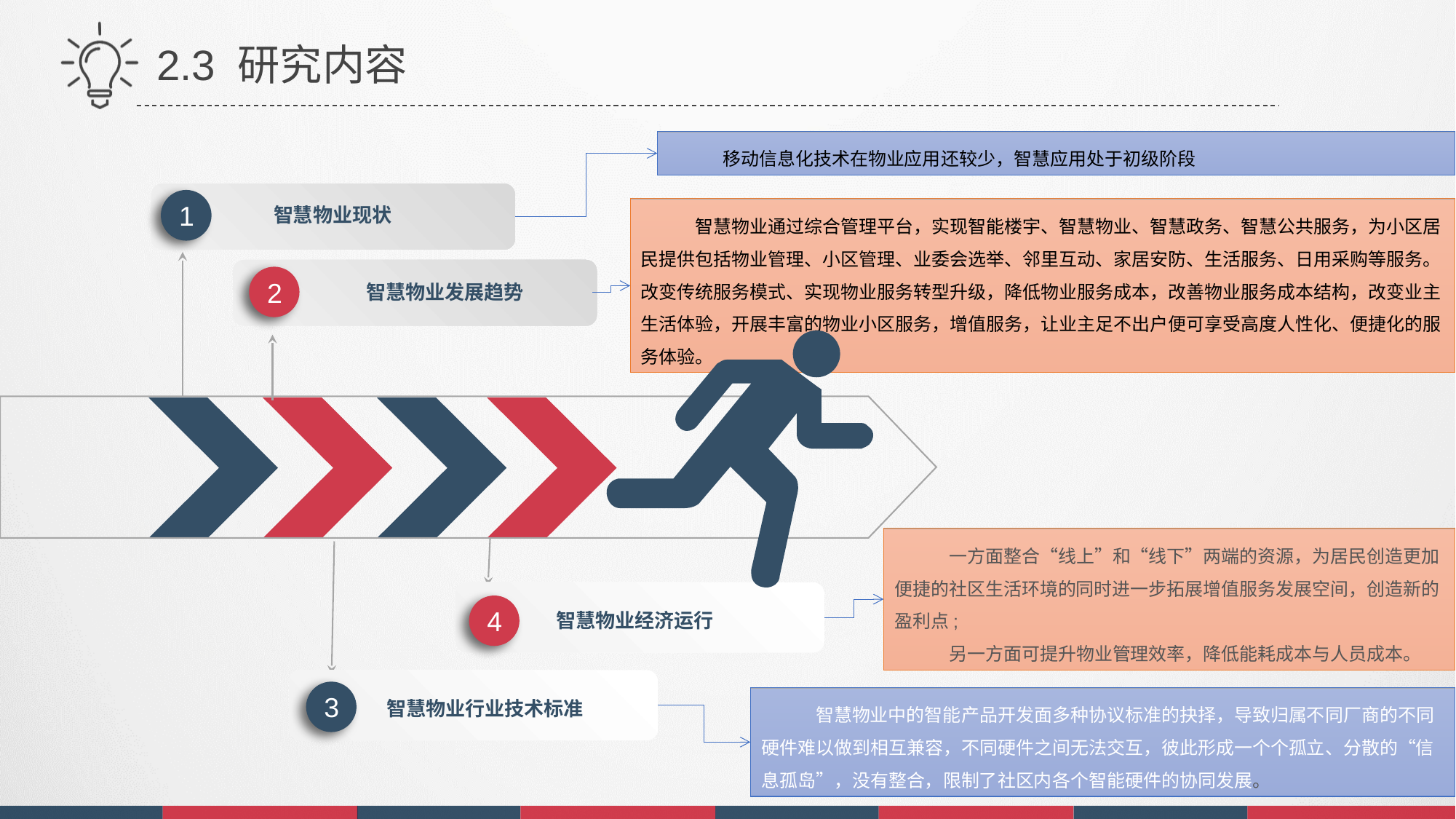

2.3 研究内容
移动信息化技术在物业应用还较少，智慧应用处于初级阶段

1
智慧物业现状
智慧物业通过综合管理平台，实现智能楼宇、智慧物业、智慧政务、智慧公共服务，为小区居民提供包括物业管理、小区管理、业委会选举、邻里互动、家居安防、生活服务、日用采购等服务。改变传统服务模式、实现物业服务转型升级，降低物业服务成本，改善物业服务成本结构，改变业主生活体验，开展丰富的物业小区服务，增值服务，让业主足不出户便可享受高度人性化、便捷化的服务体验。

2
智慧物业发展趋势

一方面整合“线上”和“线下”两端的资源，为居民创造更加便捷的社区生活环境的同时进一步拓展增值服务发展空间，创造新的盈利点;
另一方面可提升物业管理效率，降低能耗成本与人员成本。

4
智慧物业经济运行

3
智慧物业行业技术标准
智慧物业中的智能产品开发面多种协议标准的抉择，导致归属不同厂商的不同硬件难以做到相互兼容，不同硬件之间无法交互，彼此形成一个个孤立、分散的“信息孤岛”，没有整合，限制了社区内各个智能硬件的协同发展。